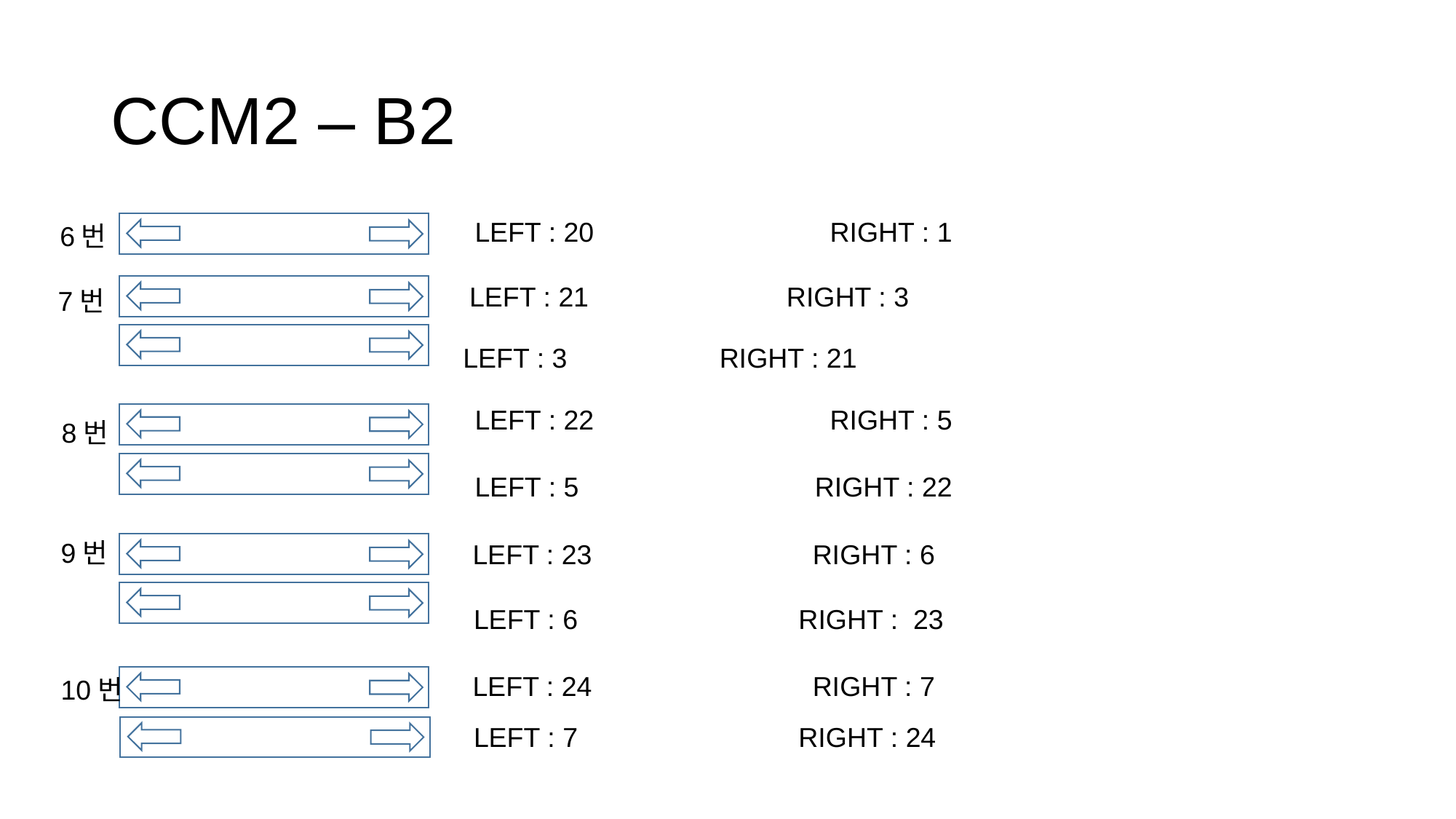

# CCM2 – B2
LEFT : 20                               RIGHT : 1
6번

LEFT : 21                          RIGHT : 3

7번

LEFT : 3                    RIGHT : 21
LEFT : 22                               RIGHT : 5

8번

LEFT : 5                               RIGHT : 22
9번
LEFT : 23                             RIGHT : 6

LEFT : 6                             RIGHT :  23
LEFT : 24                             RIGHT : 7
10번

LEFT : 7                             RIGHT : 24